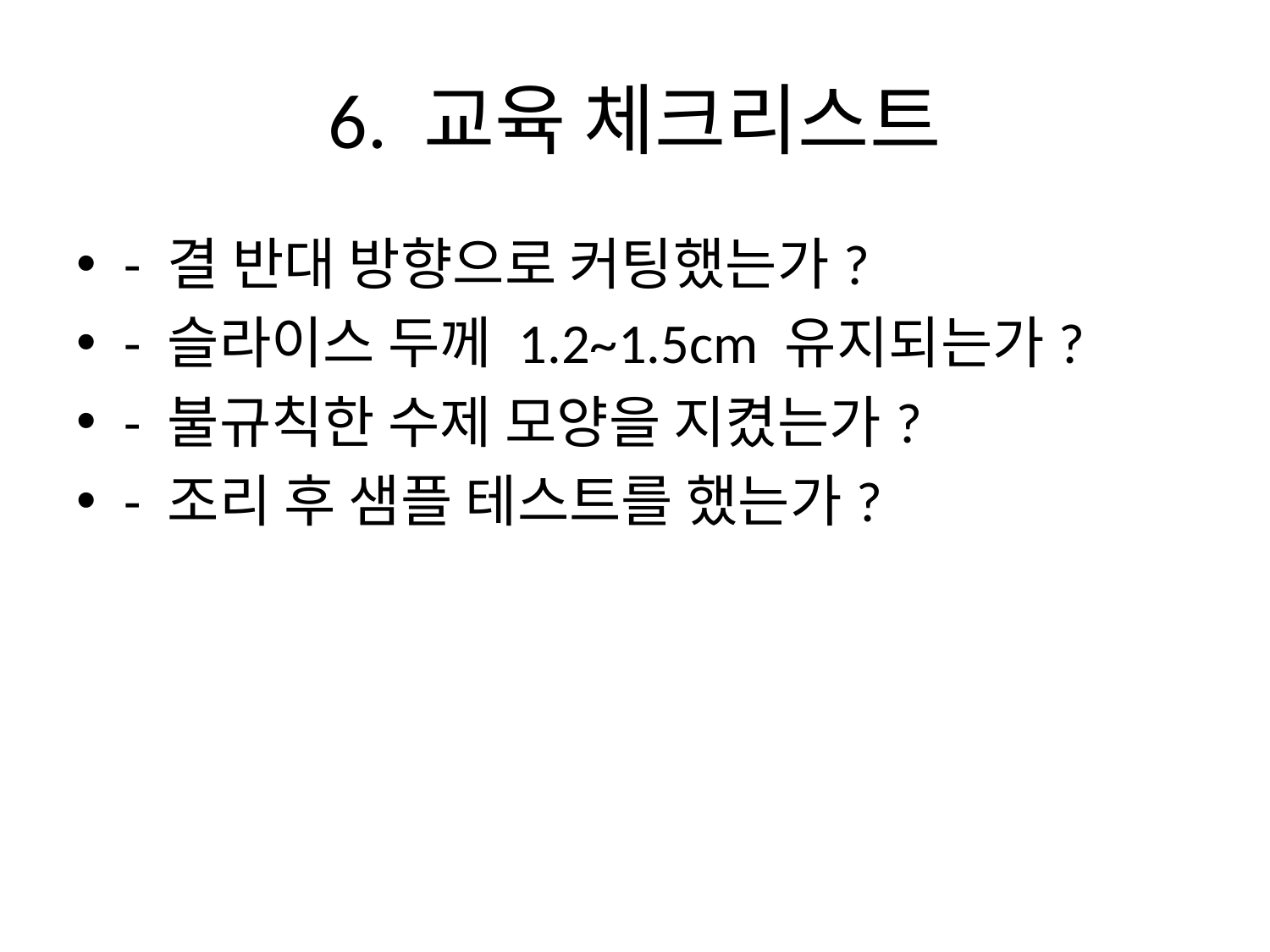

# 6. 교육 체크리스트
- 결 반대 방향으로 커팅했는가?
- 슬라이스 두께 1.2~1.5cm 유지되는가?
- 불규칙한 수제 모양을 지켰는가?
- 조리 후 샘플 테스트를 했는가?